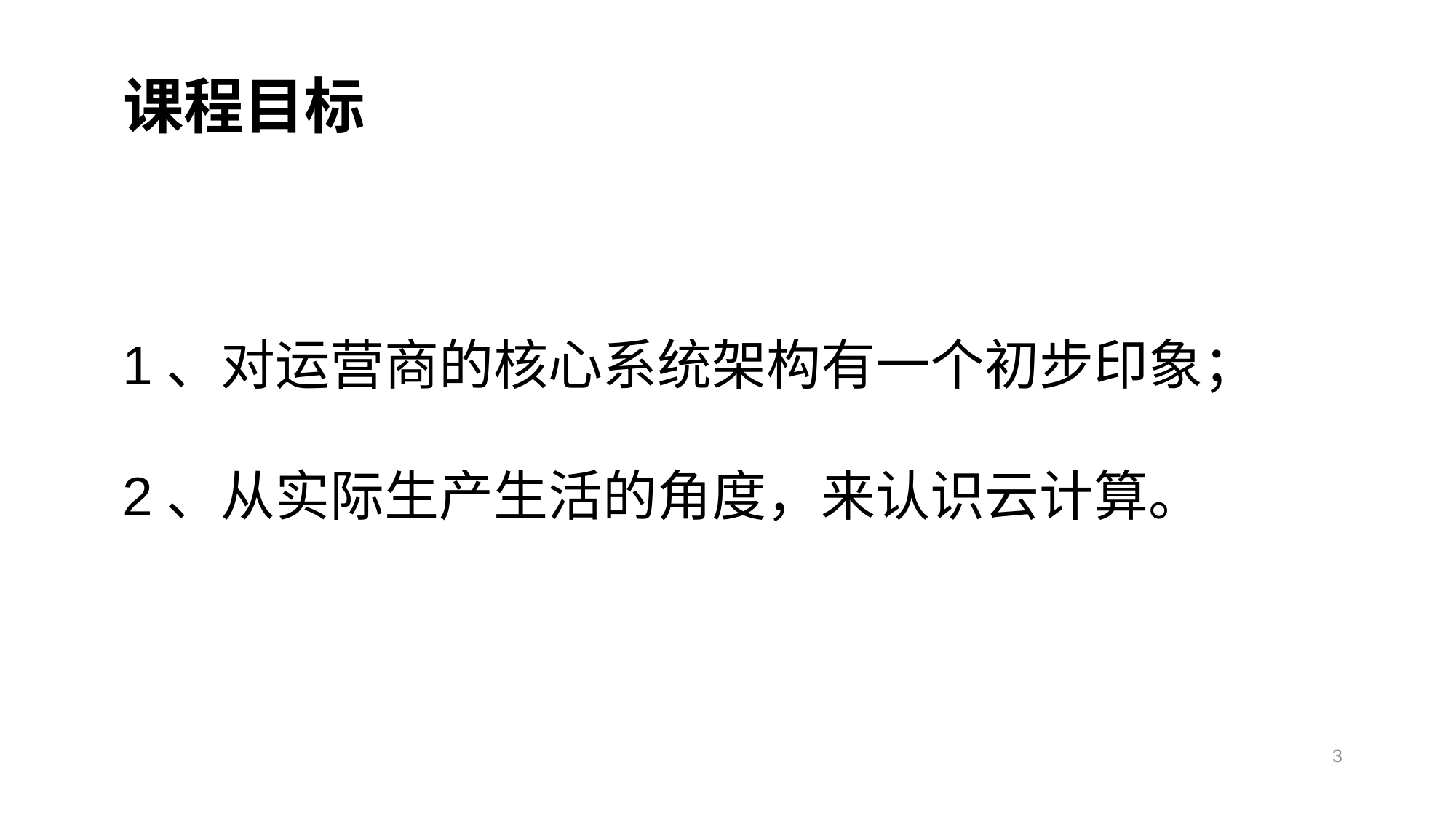

# 课程目标
1、对运营商的核心系统架构有一个初步印象；

2、从实际生产生活的角度，来认识云计算。
3